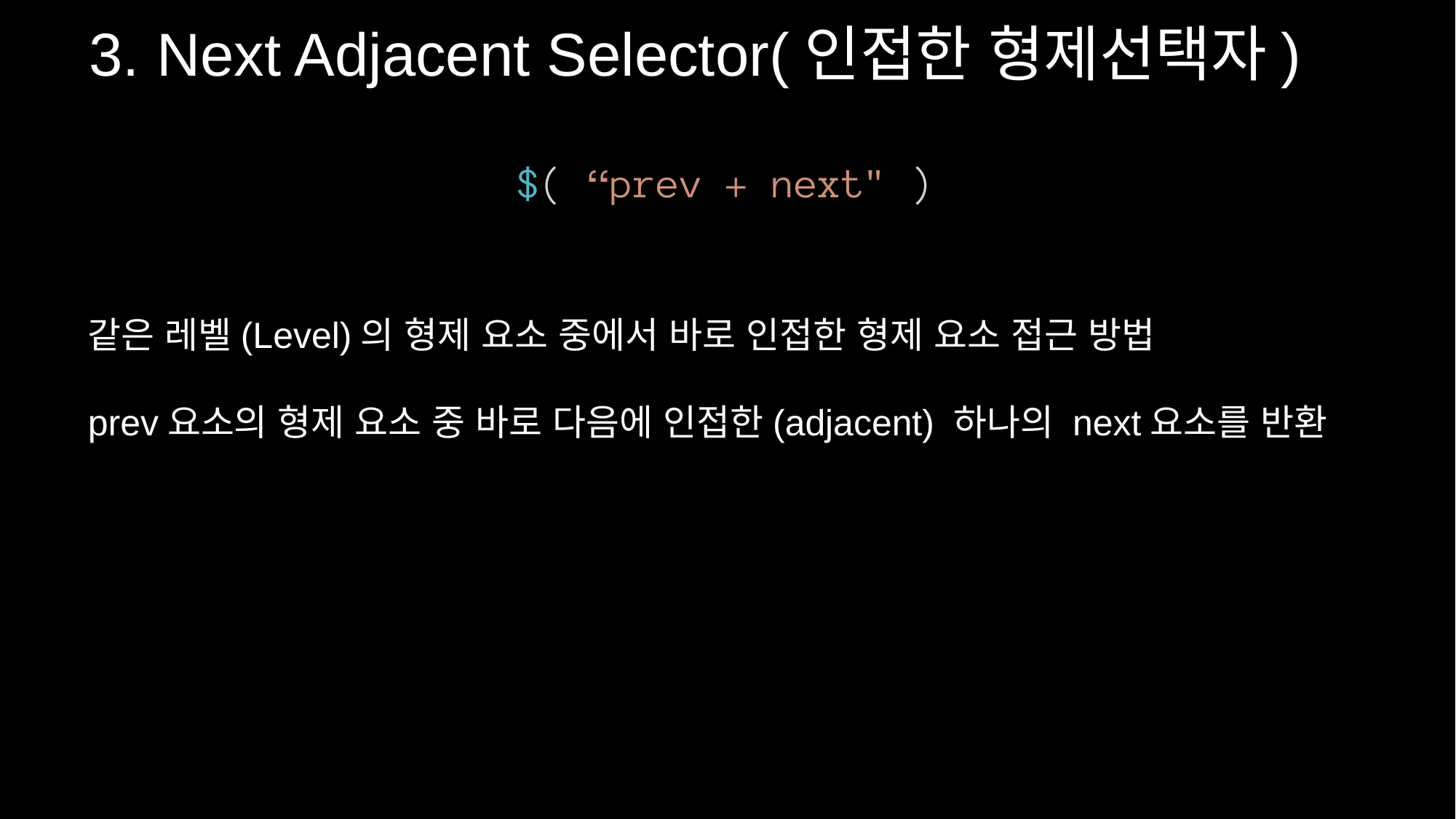

3. Next Adjacent Selector(인접한 형제선택자)
$( “prev + next" )
같은 레벨(Level)의 형제 요소 중에서 바로 인접한 형제 요소 접근 방법

prev요소의 형제 요소 중 바로 다음에 인접한(adjacent) 하나의 next요소를 반환